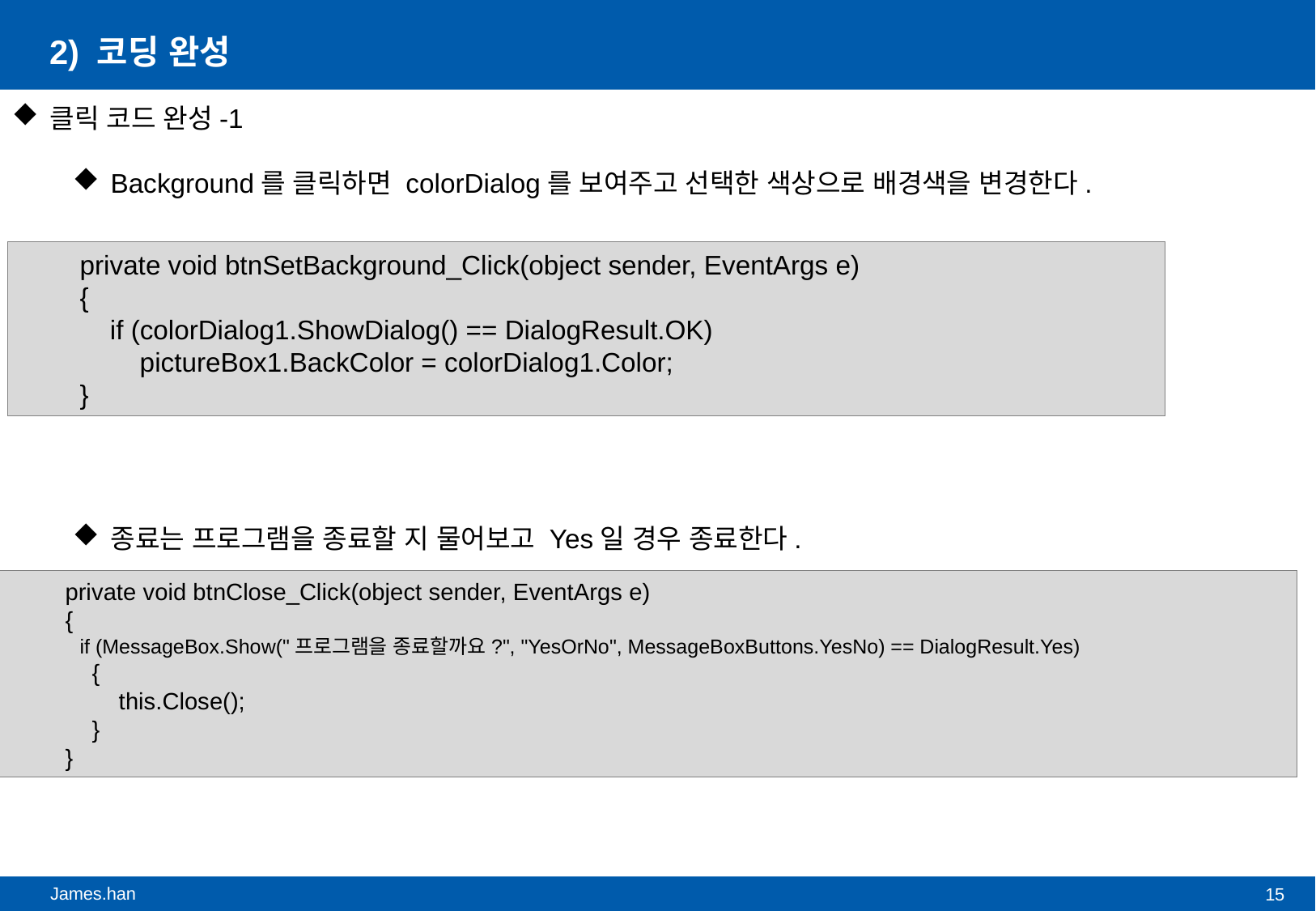

# 2) 코딩 완성
클릭 코드 완성-1

Background를 클릭하면 colorDialog를 보여주고 선택한 색상으로 배경색을 변경한다.

종료는 프로그램을 종료할 지 물어보고 Yes일 경우 종료한다.
        private void btnSetBackground_Click(object sender, EventArgs e)
        {
            if (colorDialog1.ShowDialog() == DialogResult.OK)
                pictureBox1.BackColor = colorDialog1.Color;
        }
        private void btnClose_Click(object sender, EventArgs e)
        {
            if (MessageBox.Show("프로그램을 종료할까요?", "YesOrNo", MessageBoxButtons.YesNo) == DialogResult.Yes)
            {
                this.Close();
            }
        }
15